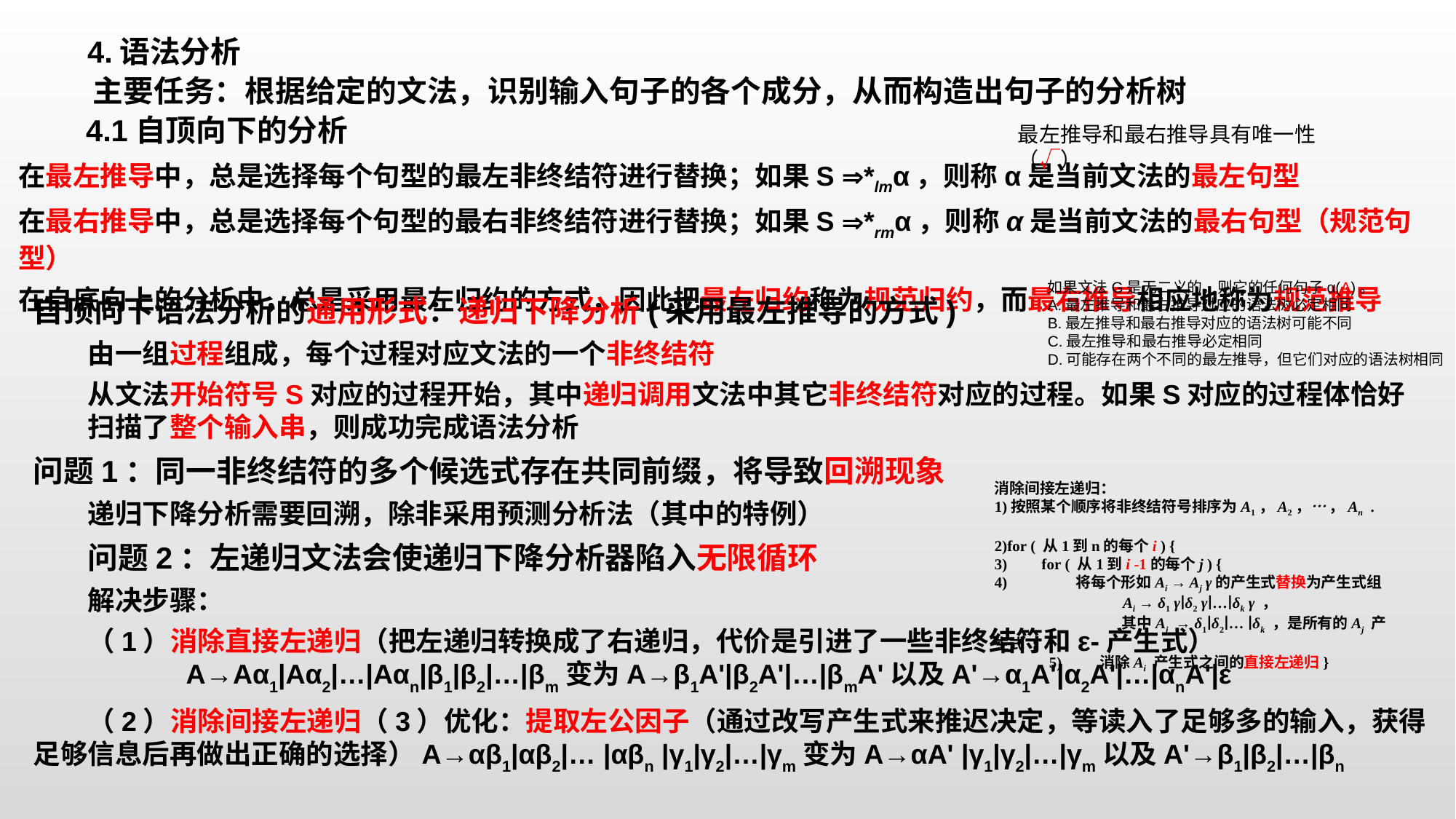

4.语法分析
主要任务：根据给定的文法，识别输入句子的各个成分，从而构造出句子的分析树
4.1自顶向下的分析
最左推导和最右推导具有唯一性（√）
在最左推导中，总是选择每个句型的最左非终结符进行替换；如果S ⇒*lmα，则称α是当前文法的最左句型
在最右推导中，总是选择每个句型的最右非终结符进行替换；如果S ⇒*rmα，则称α是当前文法的最右句型（规范句型）
在自底向上的分析中，总是采用最左归约的方式，因此把最左归约称为规范归约，而最右推导相应地称为规范推导
如果文法G是无二义的，则它的任何句子α(A)。
A.最左推导和最右推导对应的语法树必定相同
B.最左推导和最右推导对应的语法树可能不同
C.最左推导和最右推导必定相同
D.可能存在两个不同的最左推导，但它们对应的语法树相同
自顶向下语法分析的通用形式：递归下降分析(采用最左推导的方式)
由一组过程组成，每个过程对应文法的一个非终结符
从文法开始符号S对应的过程开始，其中递归调用文法中其它非终结符对应的过程。如果S对应的过程体恰好扫描了整个输入串，则成功完成语法分析
问题1：同一非终结符的多个候选式存在共同前缀，将导致回溯现象
递归下降分析需要回溯，除非采用预测分析法（其中的特例）
问题2：左递归文法会使递归下降分析器陷入无限循环
解决步骤：
（1）消除直接左递归（把左递归转换成了右递归，代价是引进了一些非终结符和ε-产生式）
                    A→Aα1|Aα2|…|Aαn|β1|β2|…|βm变为A→β1A'|β2A'|…|βmA'以及A'→α1A'|α2A'|…|αnA'|ε
（2）消除间接左递归（3）优化：提取左公因子（通过改写产生式来推迟决定，等读入了足够多的输入，获得足够信息后再做出正确的选择）A→αβ1|αβ2|… |αβn |γ1|γ2|…|γm变为A→αA' |γ1|γ2|…|γm以及A'→β1|β2|…|βn

消除间接左递归：
1)按照某个顺序将非终结符号排序为A1，A2，… ，An  .
2)for ( 从1到n的每个i ) {
3)         for ( 从1到i -1的每个j ) {
4)                 将每个形如Ai → Aj γ的产生式替换为产生式组
     Ai → δ1 γ∣δ2 γ∣…∣δk γ ，
                    其中Aj  → δ1∣δ2∣… ∣δk ，是所有的Aj 产生式 }
5)         消除Ai 产生式之间的直接左递归}